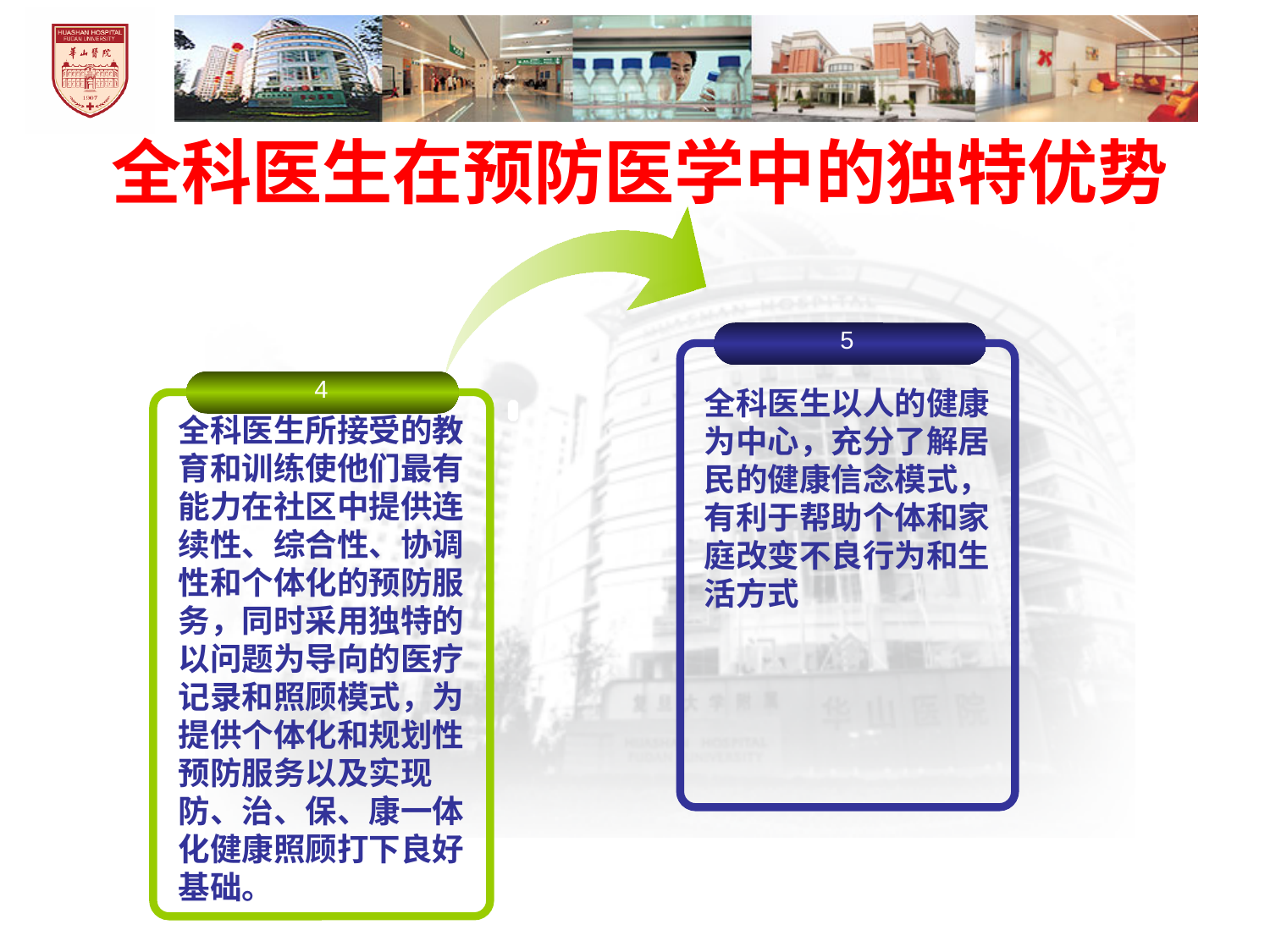

# 全科医生在预防医学中的独特优势

5

4

全科医生以人的健康为中心，充分了解居民的健康信念模式，有利于帮助个体和家庭改变不良行为和生活方式

全科医生所接受的教育和训练使他们最有能力在社区中提供连续性、综合性、协调性和个体化的预防服务，同时采用独特的以问题为导向的医疗记录和照顾模式，为提供个体化和规划性预防服务以及实现防、治、保、康一体化健康照顾打下良好基础。